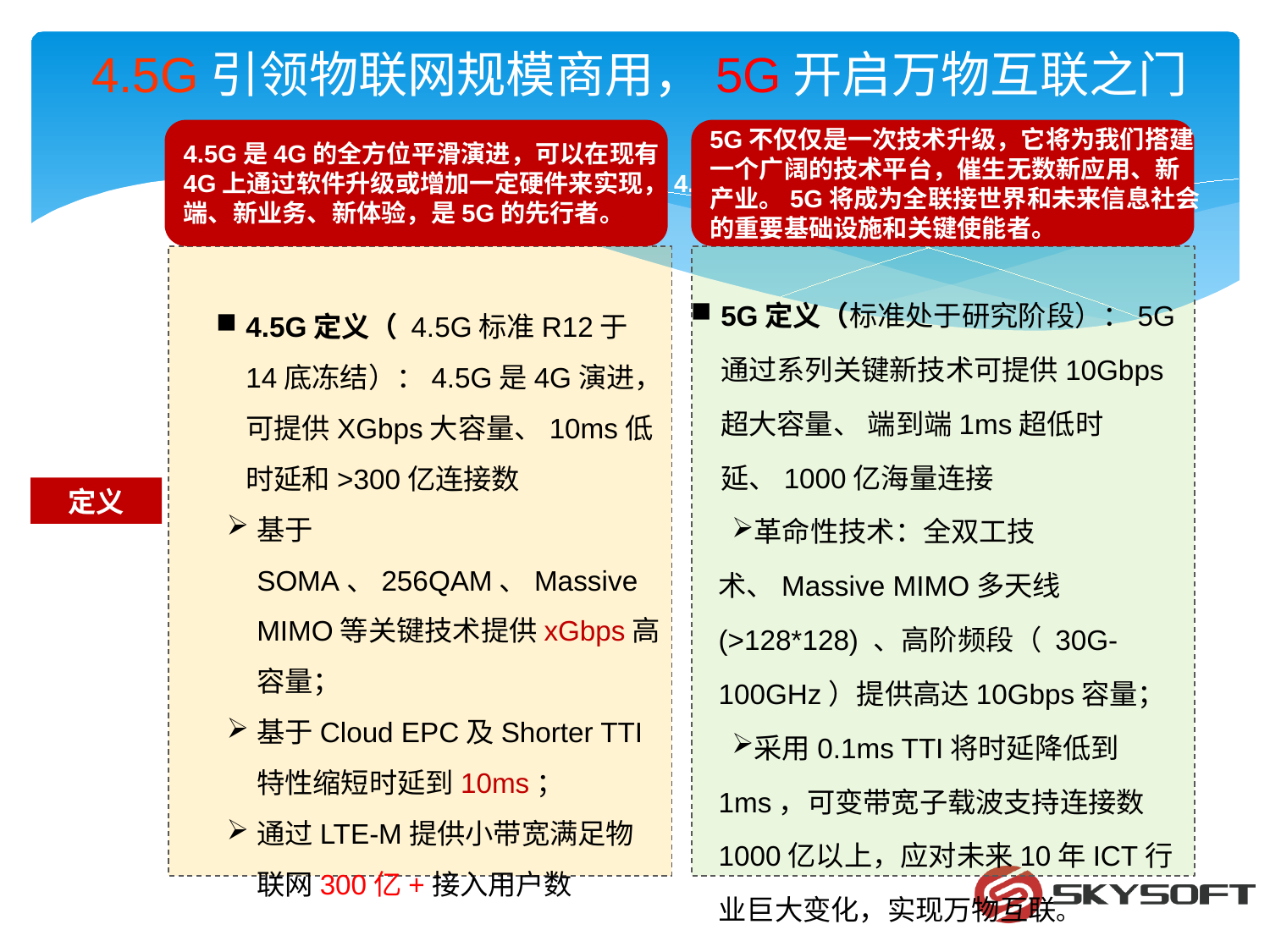

# 4.5G引领物联网规模商用，5G开启万物互联之门
4.5G是4G的全方位平滑演进，可以在现有
4G上通过软件升级或增加一定硬件来实现，4.5G定位于未来五年出现的新终
端、新业务、新体验，是5G的先行者。
5G不仅仅是一次技术升级，它将为我们搭建
一个广阔的技术平台，催生无数新应用、新
产业。5G将成为全联接世界和未来信息社会
的重要基础设施和关键使能者。

5G定义（标准处于研究阶段）：5G通过系列关键新技术可提供10Gbps超大容量、 端到端1ms超低时延、1000亿海量连接
革命性技术：全双工技术、Massive MIMO多天线(>128*128) 、高阶频段（ 30G-100GHz）提供高达10Gbps容量；
采用0.1ms TTI将时延降低到1ms，可变带宽子载波支持连接数1000亿以上，应对未来10年ICT行业巨大变化，实现万物互联。
4.5G定义（ 4.5G标准R12于14底冻结）：4.5G是4G演进，可提供XGbps大容量、10ms低时延和>300亿连接数
基于SOMA、256QAM、Massive MIMO等关键技术提供xGbps高容量；
基于Cloud EPC及Shorter TTI特性缩短时延到10ms；
通过LTE-M提供小带宽满足物联网300亿+接入用户数
定义